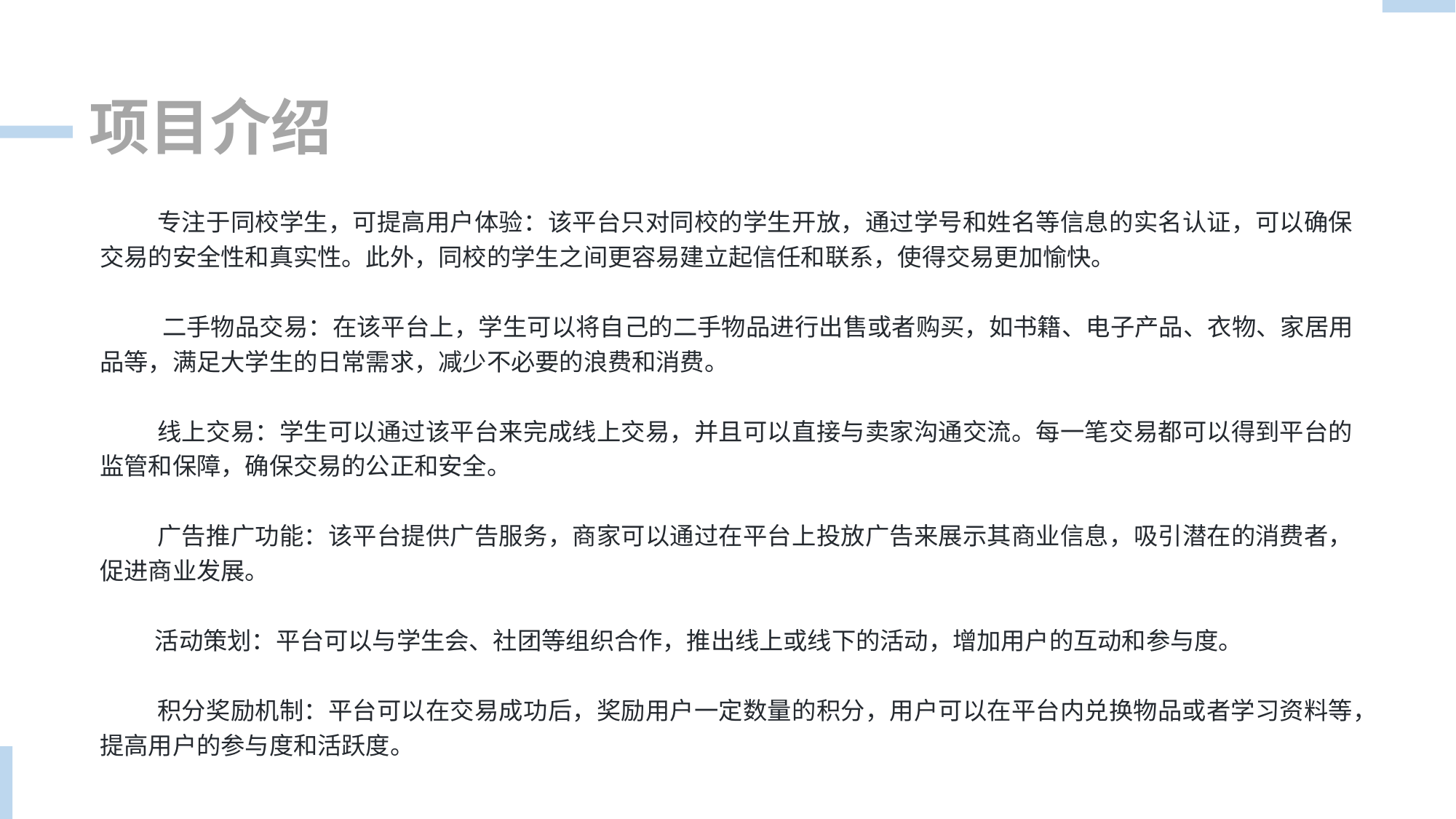

项目介绍
         专注于同校学生，可提高用户体验：该平台只对同校的学生开放，通过学号和姓名等信息的实名认证，可以确保交易的安全性和真实性。此外，同校的学生之间更容易建立起信任和联系，使得交易更加愉快。

          二手物品交易：在该平台上，学生可以将自己的二手物品进行出售或者购买，如书籍、电子产品、衣物、家居用品等，满足大学生的日常需求，减少不必要的浪费和消费。

         线上交易：学生可以通过该平台来完成线上交易，并且可以直接与卖家沟通交流。每一笔交易都可以得到平台的监管和保障，确保交易的公正和安全。

         广告推广功能：该平台提供广告服务，商家可以通过在平台上投放广告来展示其商业信息，吸引潜在的消费者，促进商业发展。

         活动策划：平台可以与学生会、社团等组织合作，推出线上或线下的活动，增加用户的互动和参与度。

         积分奖励机制：平台可以在交易成功后，奖励用户一定数量的积分，用户可以在平台内兑换物品或者学习资料等，提高用户的参与度和活跃度。